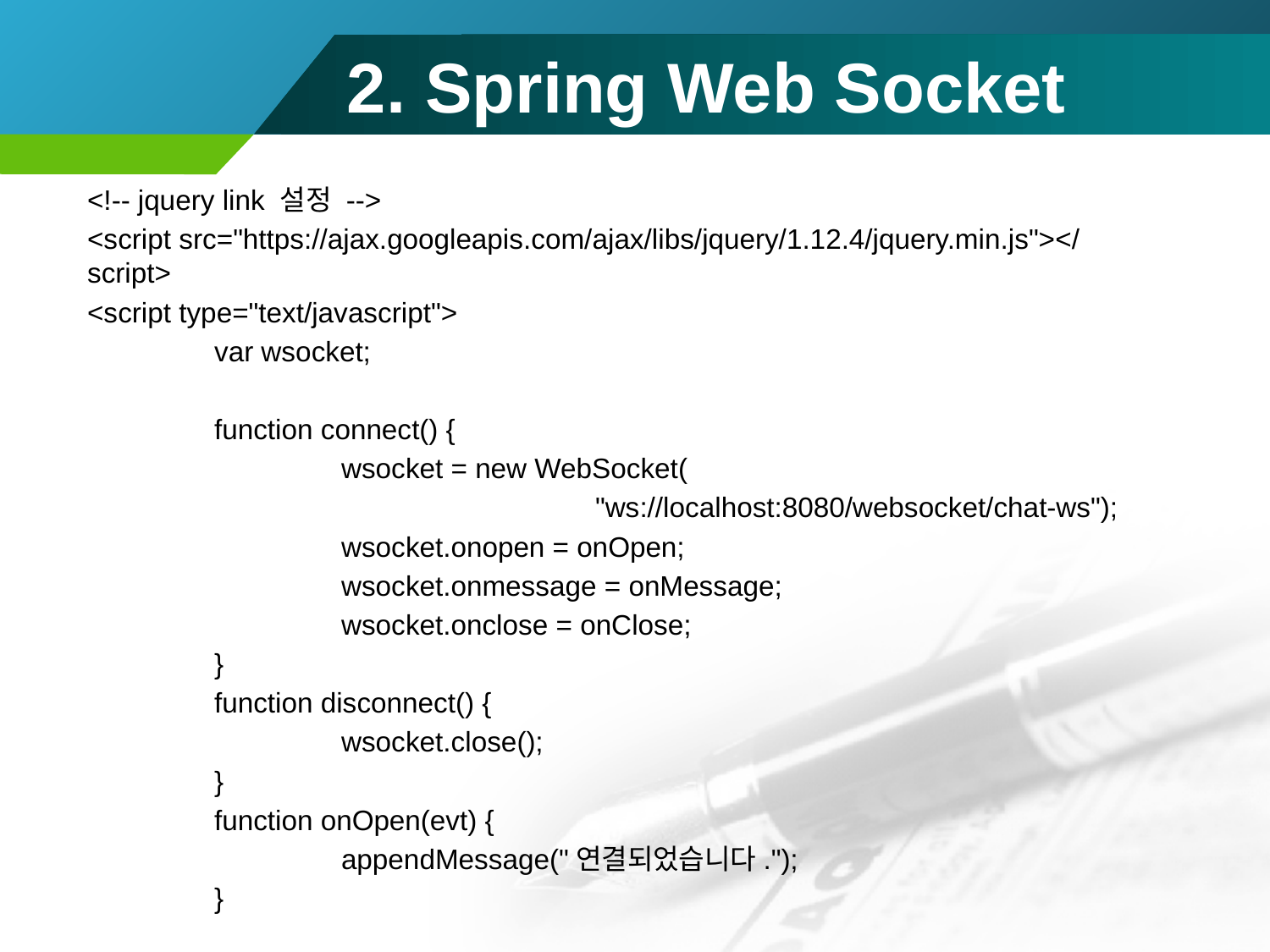

# 2. Spring Web Socket
<!-- jquery link 설정 -->
<script src="https://ajax.googleapis.com/ajax/libs/jquery/1.12.4/jquery.min.js"></script>
<script type="text/javascript">
	var wsocket;

	function connect() {
		wsocket = new WebSocket(
				"ws://localhost:8080/websocket/chat-ws");
		wsocket.onopen = onOpen;
		wsocket.onmessage = onMessage;
		wsocket.onclose = onClose;
	}
	function disconnect() {
		wsocket.close();
	}
	function onOpen(evt) {
		appendMessage("연결되었습니다.");
	}